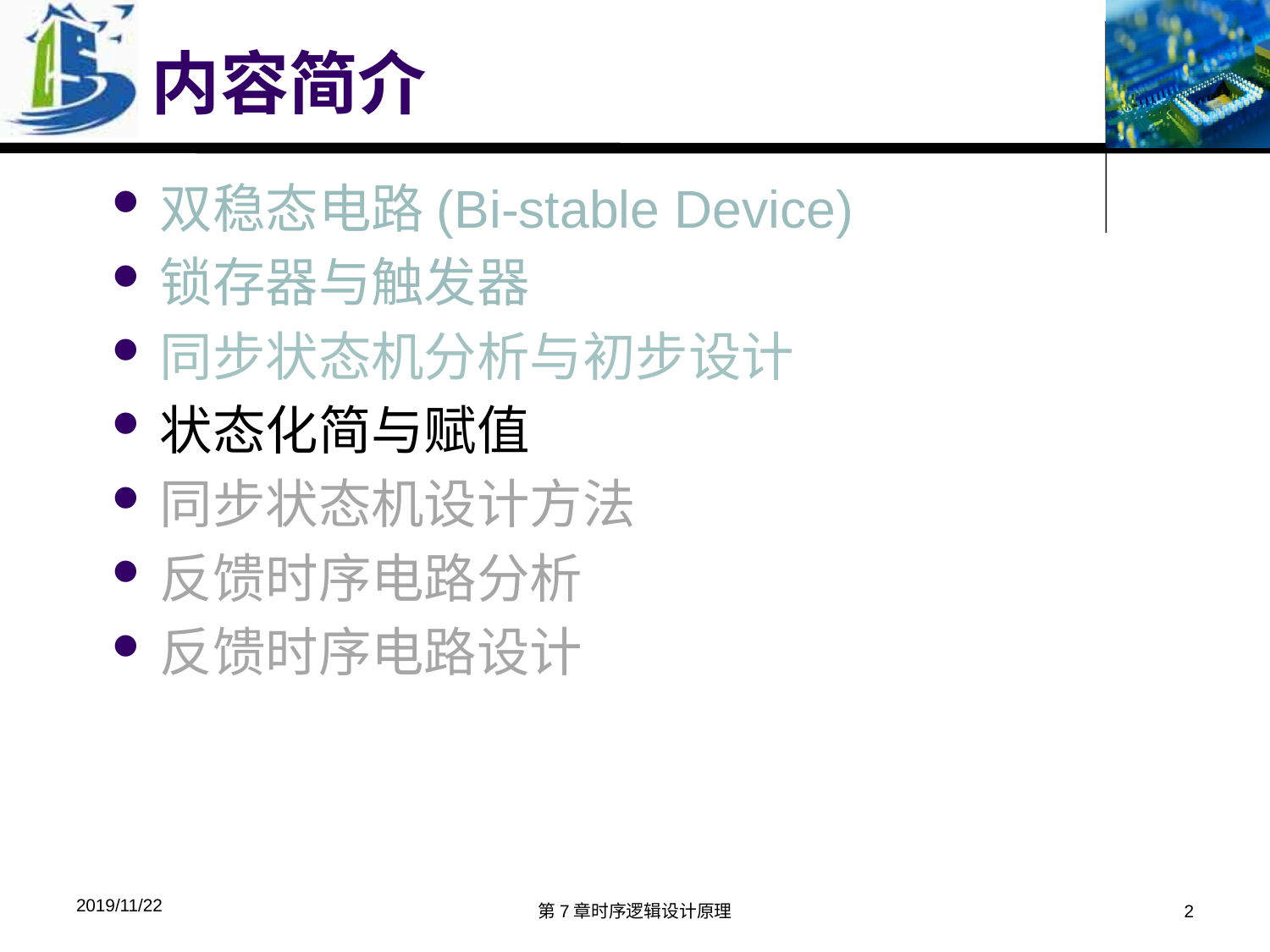

# 内容简介
双稳态电路(Bi-stable Device)
锁存器与触发器
同步状态机分析与初步设计
状态化简与赋值
同步状态机设计方法
反馈时序电路分析
反馈时序电路设计
2019/11/22
第7章时序逻辑设计原理
2